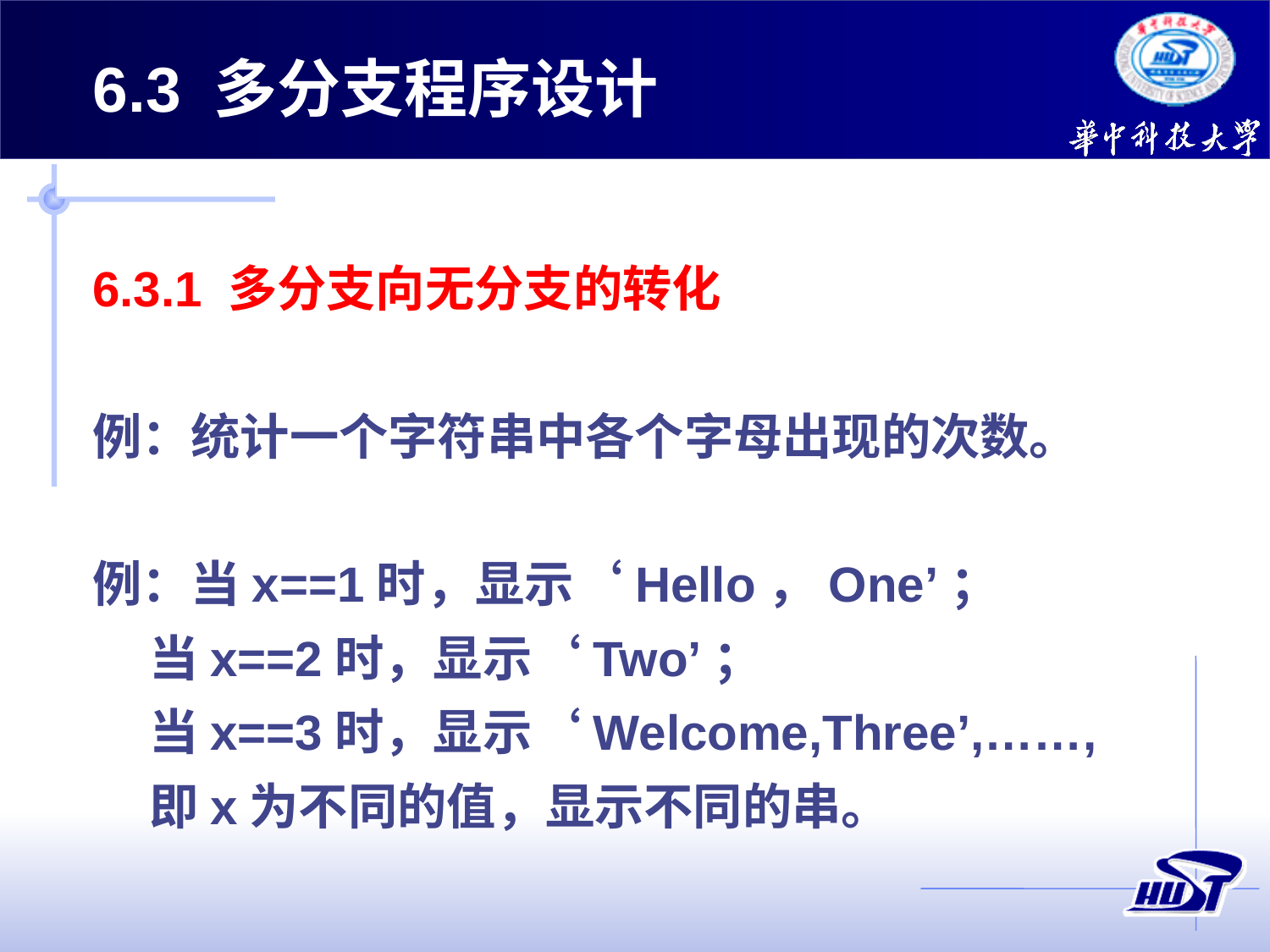

6.3 多分支程序设计
6.3.1 多分支向无分支的转化

例：统计一个字符串中各个字母出现的次数。

例：当x==1时，显示‘Hello，One’；
    当x==2时，显示‘Two’；
    当x==3时，显示‘Welcome,Three’,……,
    即x为不同的值，显示不同的串。